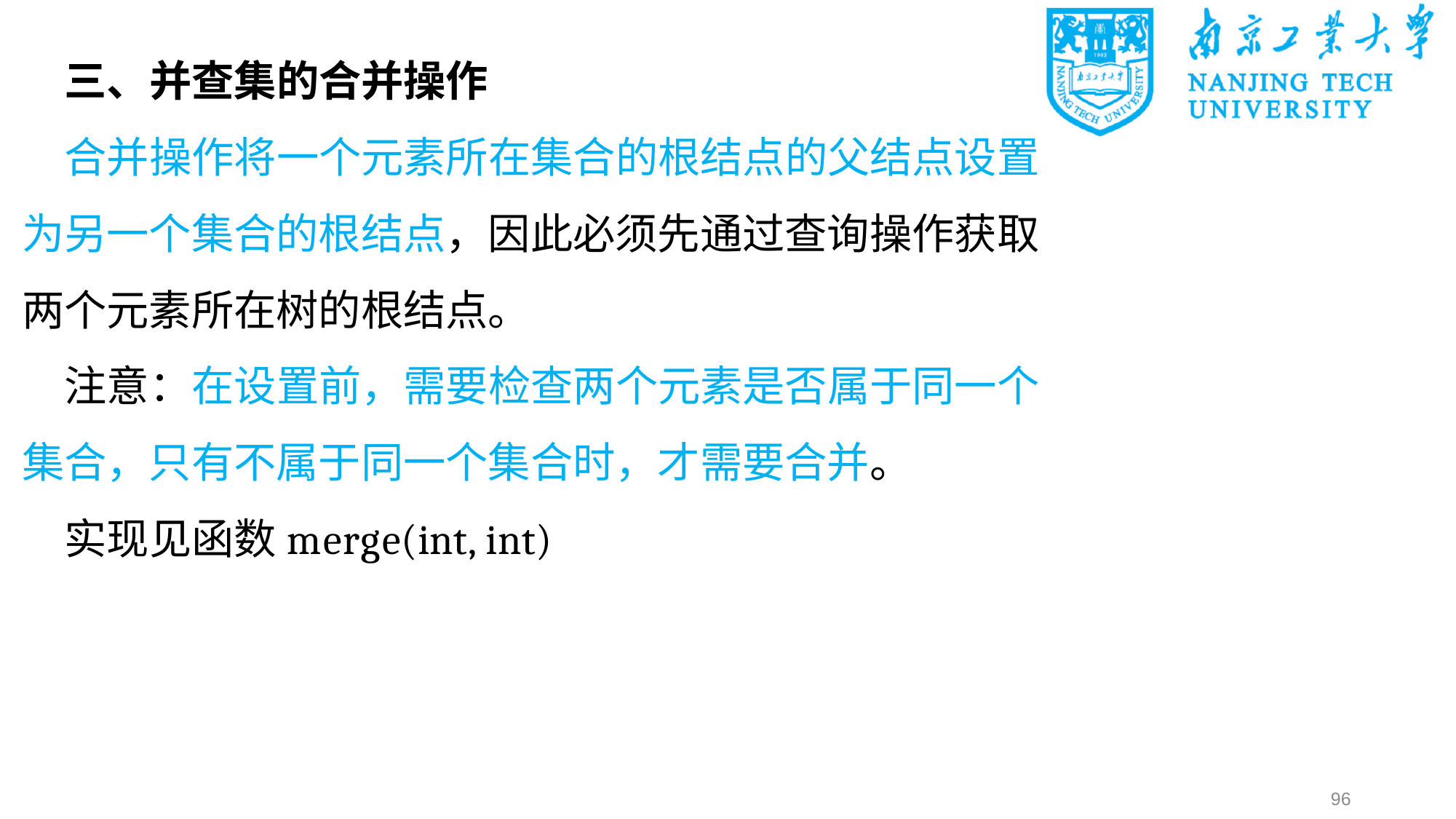

三、并查集的合并操作
合并操作将一个元素所在集合的根结点的父结点设置为另一个集合的根结点，因此必须先通过查询操作获取两个元素所在树的根结点。
注意：在设置前，需要检查两个元素是否属于同一个集合，只有不属于同一个集合时，才需要合并。
实现见函数merge(int, int)
96